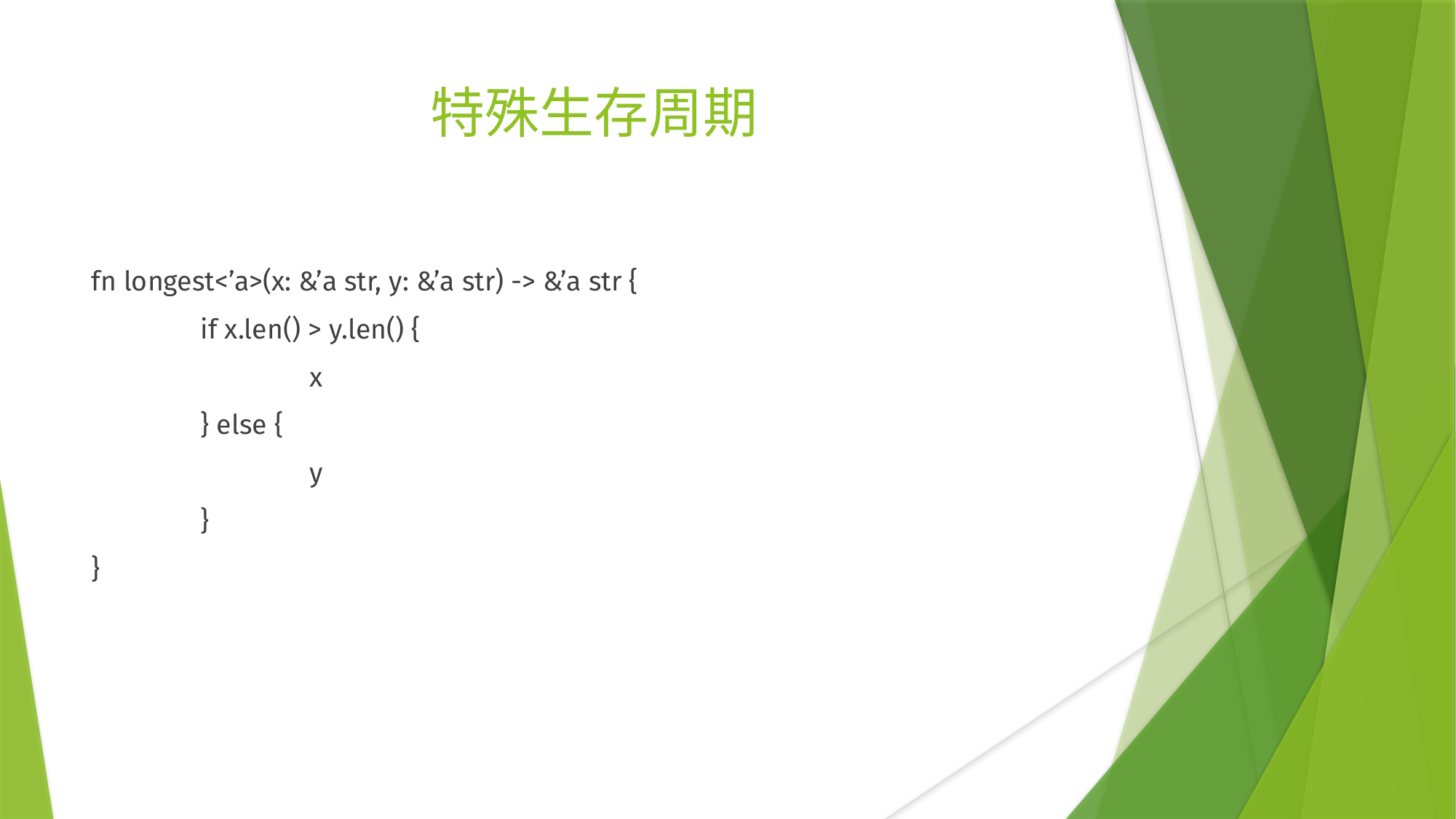

特殊生存周期
fn longest<’a>(x: &’a str, y: &’a str) -> &’a str {
	if x.len() > y.len() {
		x
	} else {
		y
	}
}